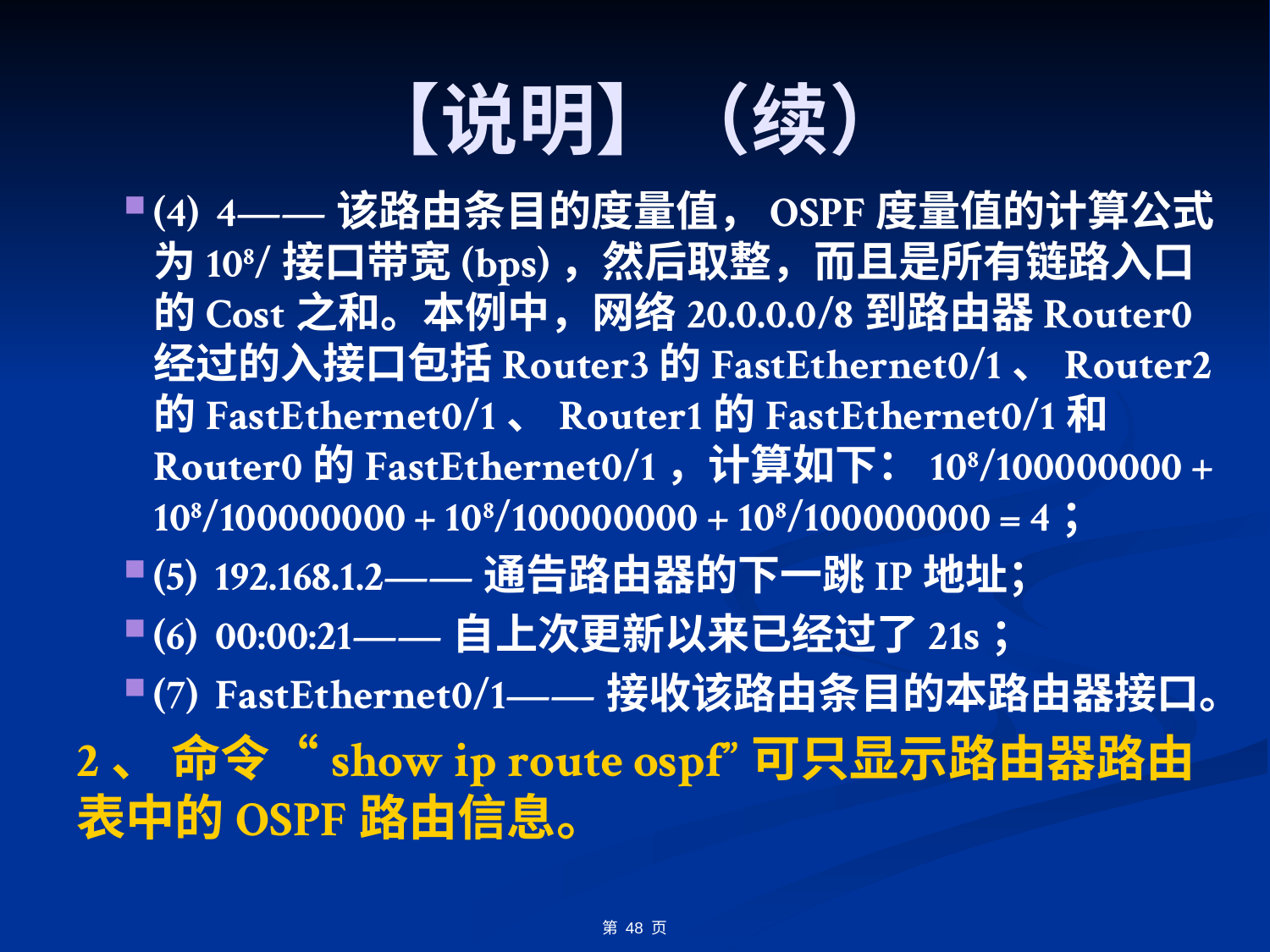

# 【说明】（续）
(4)  4——该路由条目的度量值，OSPF度量值的计算公式为108/接口带宽(bps)，然后取整，而且是所有链路入口的Cost之和。本例中，网络20.0.0.0/8到路由器Router0经过的入接口包括Router3的FastEthernet0/1、Router2的FastEthernet0/1、Router1的FastEthernet0/1和Router0的FastEthernet0/1，计算如下：108/100000000 + 108/100000000 + 108/100000000 + 108/100000000 = 4；
(5)  192.168.1.2——通告路由器的下一跳IP地址；
(6)  00:00:21——自上次更新以来已经过了21s；
(7)  FastEthernet0/1——接收该路由条目的本路由器接口。
2、 命令“show ip route ospf”可只显示路由器路由表中的OSPF路由信息。
第 48 页